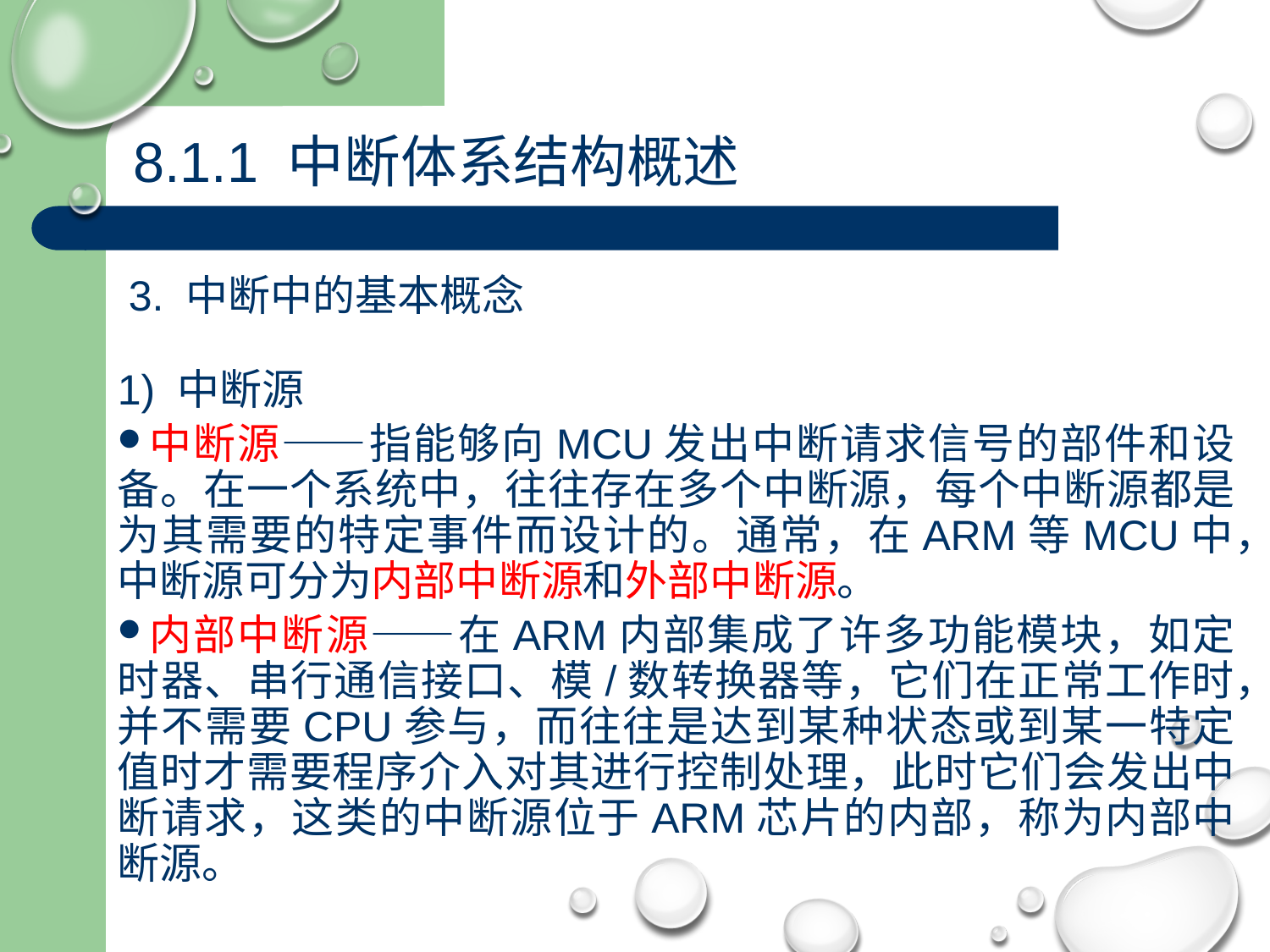

8.1.1 中断体系结构概述
3. 中断中的基本概念
1) 中断源
中断源——指能够向MCU发出中断请求信号的部件和设备。在一个系统中，往往存在多个中断源，每个中断源都是为其需要的特定事件而设计的。通常，在ARM等MCU中，中断源可分为内部中断源和外部中断源。
内部中断源——在ARM内部集成了许多功能模块，如定时器、串行通信接口、模/数转换器等，它们在正常工作时，并不需要CPU参与，而往往是达到某种状态或到某一特定值时才需要程序介入对其进行控制处理，此时它们会发出中断请求，这类的中断源位于ARM芯片的内部，称为内部中断源。